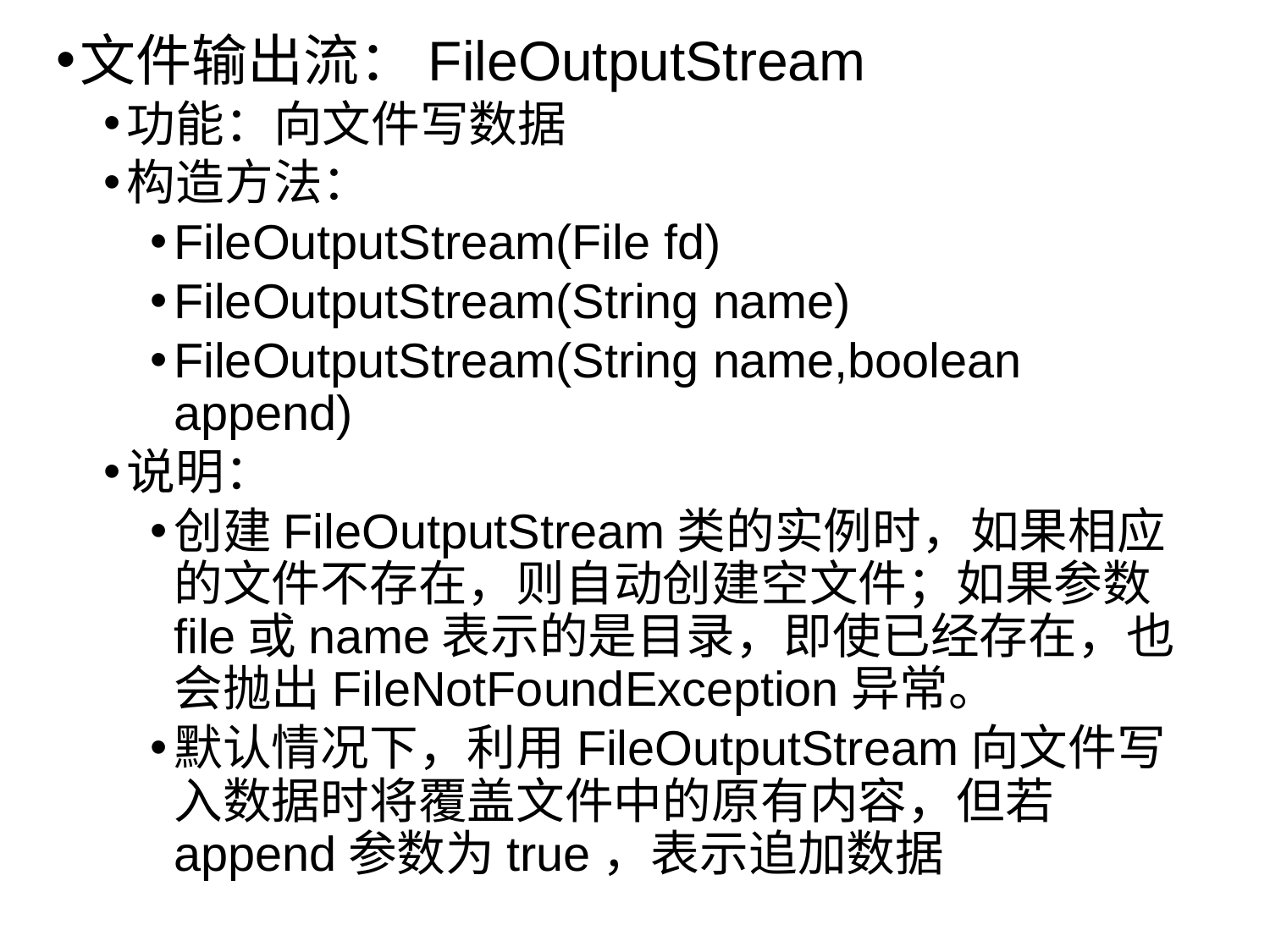

文件输出流：FileOutputStream
功能：向文件写数据
构造方法：
FileOutputStream(File fd)
FileOutputStream(String name)
FileOutputStream(String name,boolean append)
说明：
创建FileOutputStream类的实例时，如果相应的文件不存在，则自动创建空文件；如果参数file或name表示的是目录，即使已经存在，也会抛出FileNotFoundException异常。
默认情况下，利用FileOutputStream向文件写入数据时将覆盖文件中的原有内容，但若append参数为true，表示追加数据